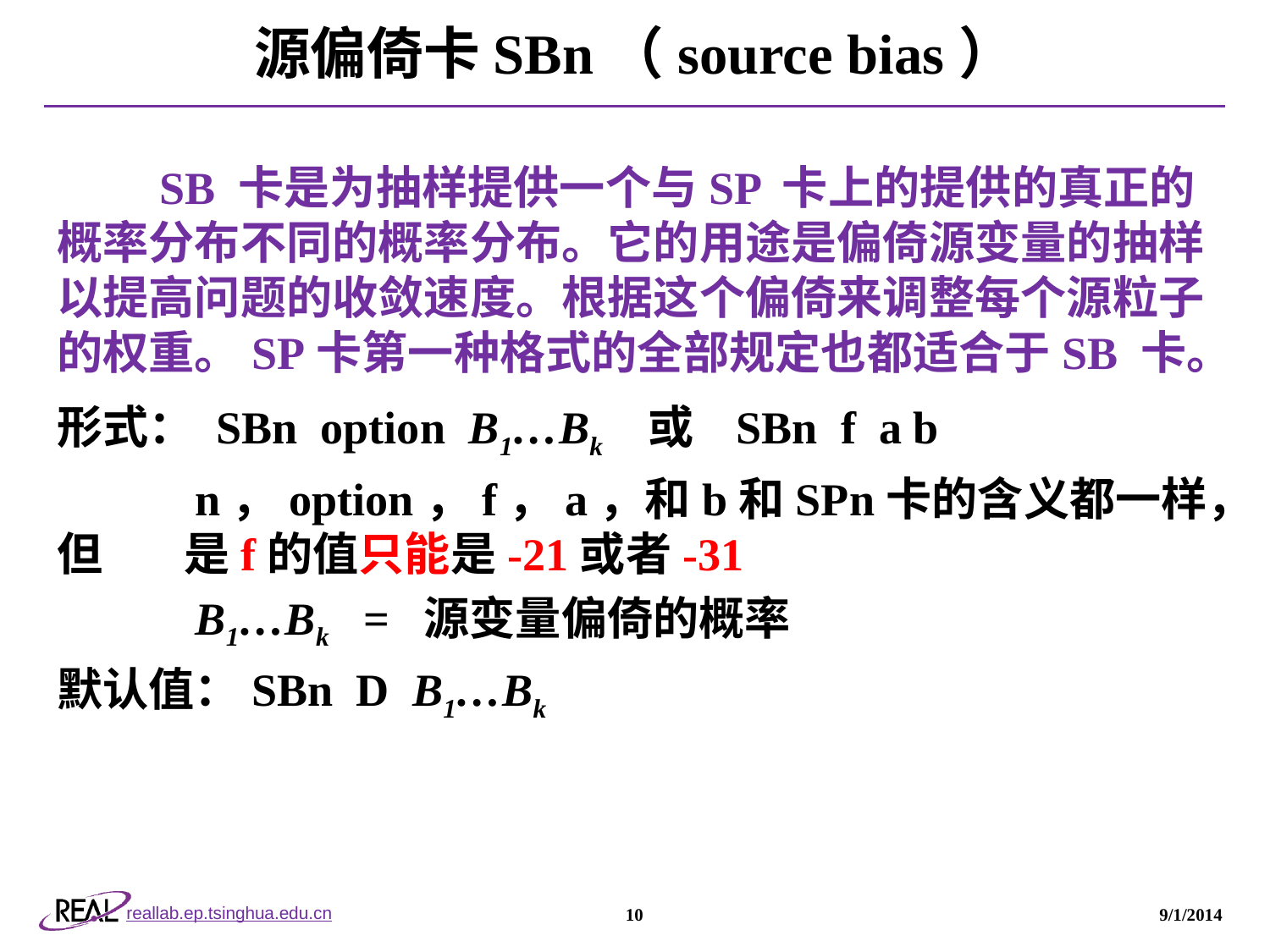

# 源偏倚卡SBn（source bias）
         SB 卡是为抽样提供一个与SP 卡上的提供的真正的概率分布不同的概率分布。它的用途是偏倚源变量的抽样以提高问题的收敛速度。根据这个偏倚来调整每个源粒子的权重。SP卡第一种格式的全部规定也都适合于SB 卡。
形式： SBn  option  B1…Bk   或   SBn  f  a b
	 n，option，f，a，和b和SPn卡的含义都一样，但  	是f的值只能是-21或者-31
	 B1…Bk   =  源变量偏倚的概率
默认值：SBn  D  B1…Bk